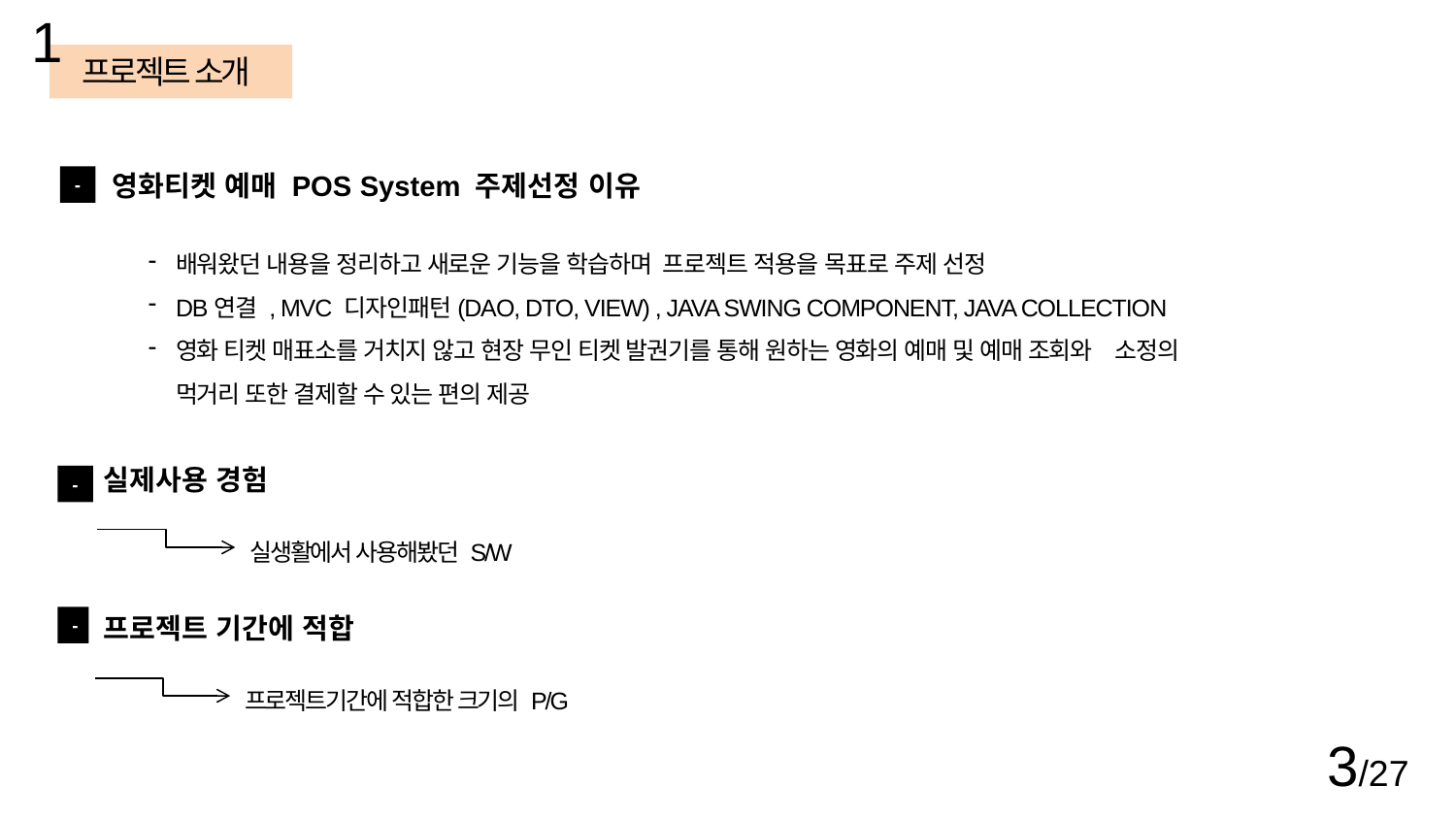

1
프로젝트 소개

영화티켓 예매 POS System 주제선정 이유
-
배워왔던 내용을 정리하고 새로운 기능을 학습하며  프로젝트 적용을 목표로 주제 선정
DB연결 , MVC 디자인패턴(DAO, DTO, VIEW) , JAVA SWING COMPONENT, JAVA COLLECTION
영화 티켓 매표소를 거치지 않고 현장 무인 티켓 발권기를 통해 원하는 영화의 예매 및 예매 조회와    소정의 먹거리 또한 결제할 수 있는 편의 제공

실제사용 경험
실생활에서 사용해봤던 S/W
-
프로젝트 기간에 적합
-
프로젝트기간에 적합한 크기의 P/G
3/27